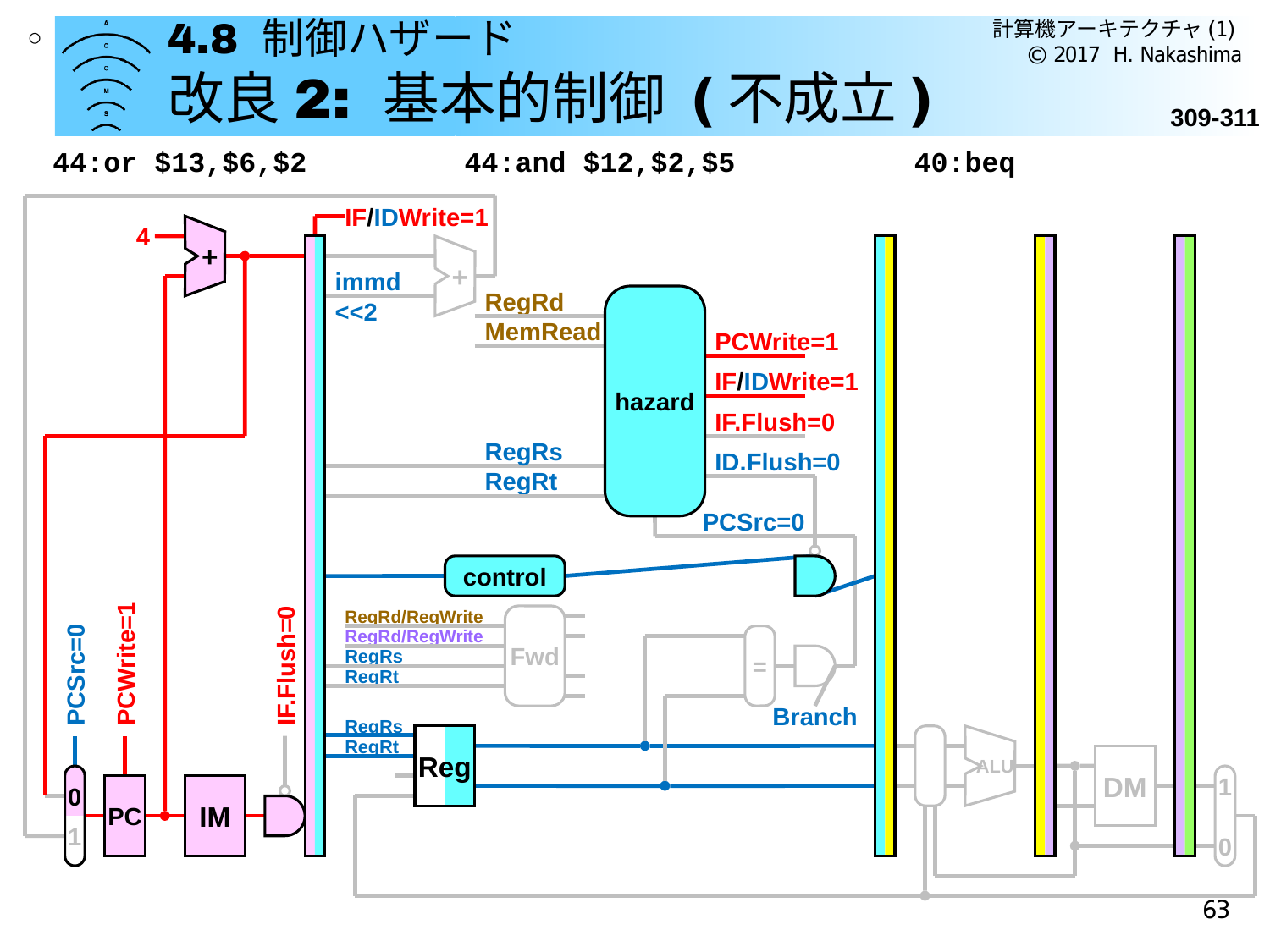

計算機アーキテクチャ(1)  © 2017  H. Nakashima
○
# 4.8 制御ハザード 改良2: 基本的制御 (不成立)
309-311
44:or $13,$6,$2
44:and $12,$2,$5
40:beq
IF/IDWrite=1

+
4

+

immd
RegRd
hazard
<<2
MemRead
PCWrite=1
IF/IDWrite=1
IF.Flush=0
RegRs
ID.Flush=0
RegRt
PCSrc=0

control
RegRd/RegWrite
Fwd
RegRd/RegWrite
=
RegRs

PCSrc=0
PCWrite=1
IF.Flush=0
RegRt

Branch
RegRs
Reg

ALU

RegRt

DM

0
1
1

0
PC
IM

63